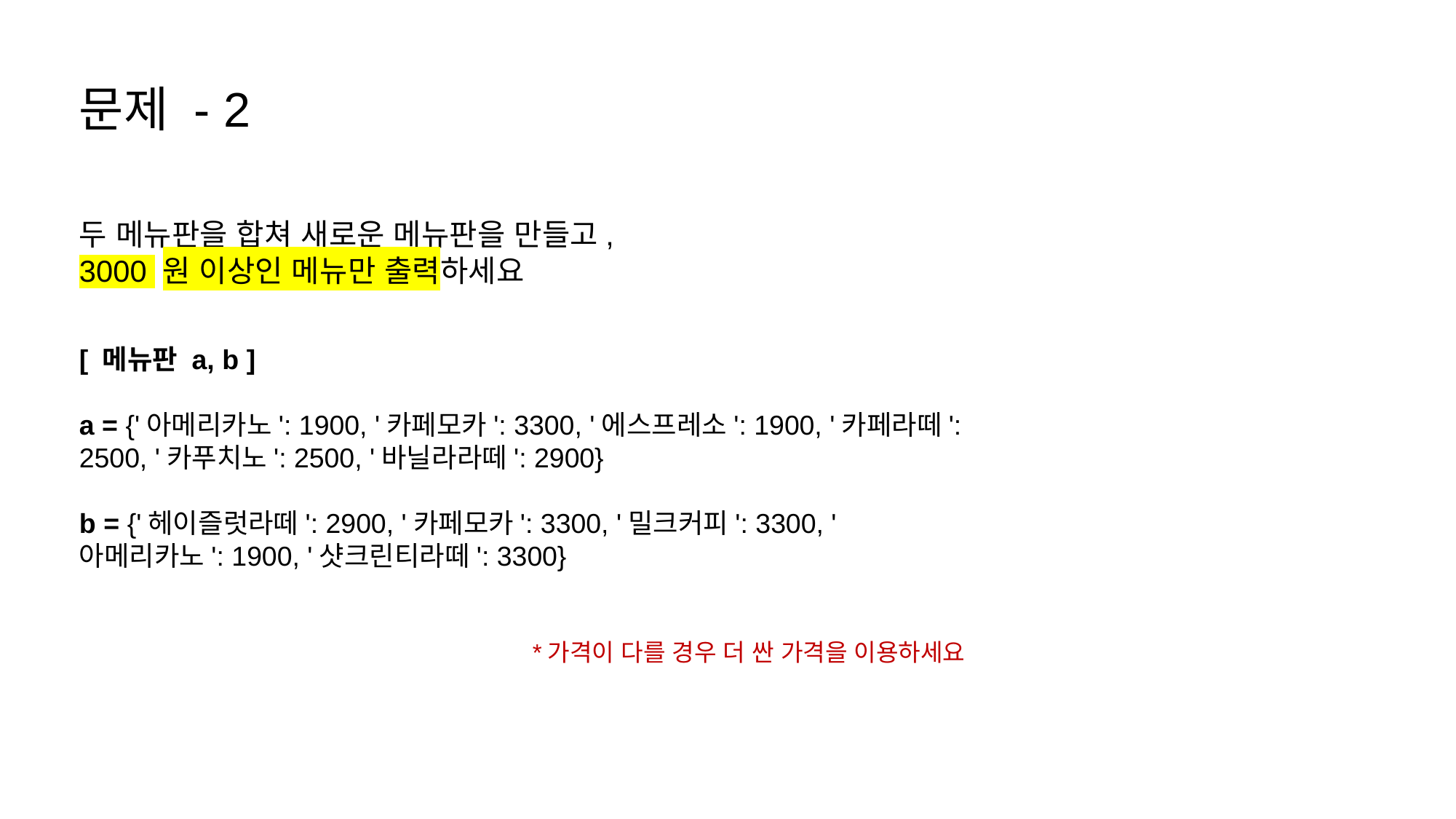

문제 - 2
두 메뉴판을 합쳐 새로운 메뉴판을 만들고,
3000 원 이상인 메뉴만 출력하세요
[ 메뉴판 a, b ]

a = {'아메리카노': 1900, '카페모카': 3300, '에스프레소': 1900, '카페라떼': 2500, '카푸치노': 2500, '바닐라라떼': 2900}

b = {'헤이즐럿라떼': 2900, '카페모카': 3300, '밀크커피': 3300, '아메리카노': 1900, '샷크린티라떼': 3300}
*가격이 다를 경우 더 싼 가격을 이용하세요